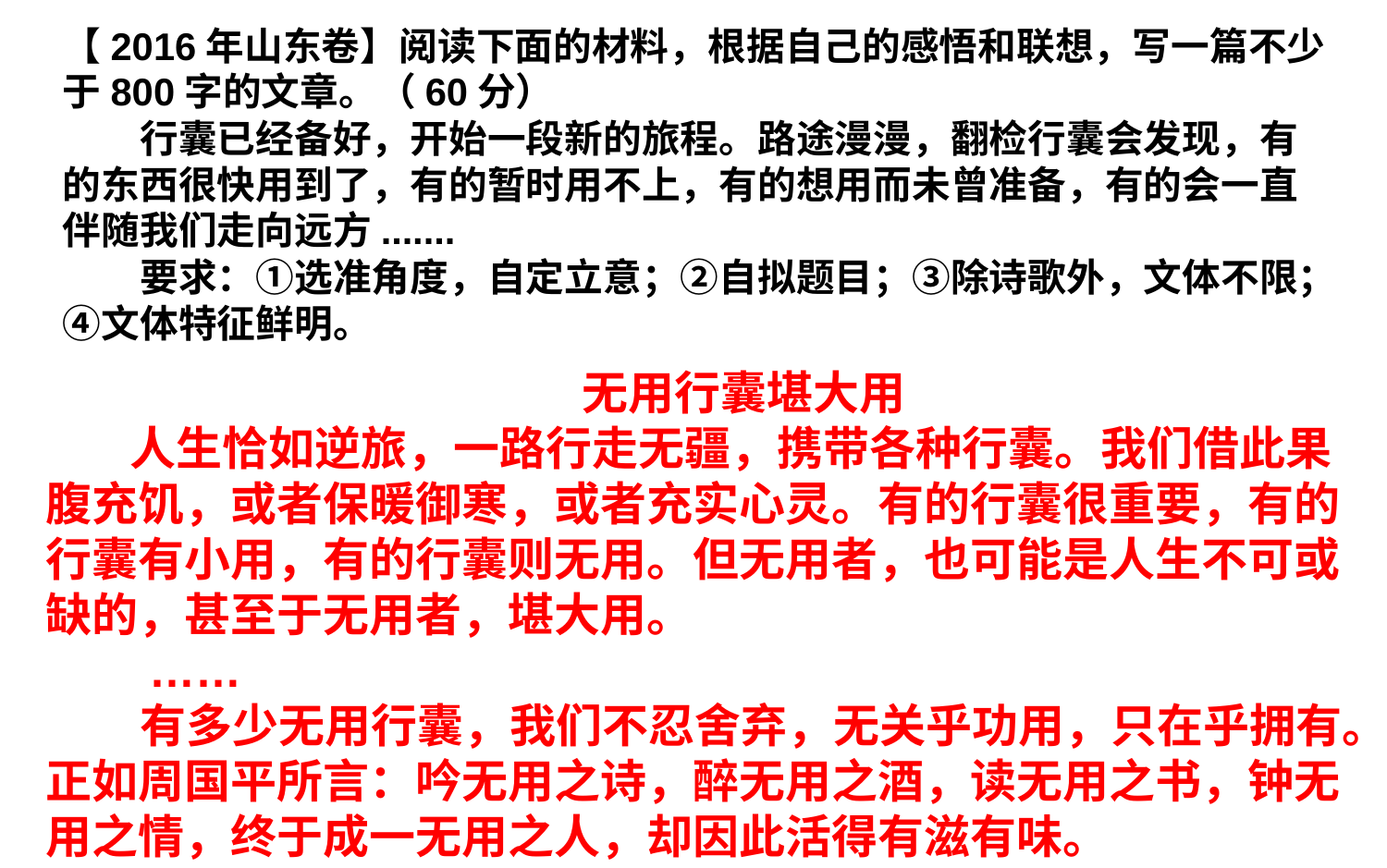

【2016年山东卷】阅读下面的材料，根据自己的感悟和联想，写一篇不少于800字的文章。（60分）
　　行囊已经备好，开始一段新的旅程。路途漫漫，翻检行囊会发现，有的东西很快用到了，有的暂时用不上，有的想用而未曾准备，有的会一直伴随我们走向远方.......
　　要求：①选准角度，自定立意；②自拟题目；③除诗歌外，文体不限；④文体特征鲜明。

       无用行囊堪大用
       人生恰如逆旅，一路行走无疆，携带各种行囊。我们借此果腹充饥，或者保暖御寒，或者充实心灵。有的行囊很重要，有的行囊有小用，有的行囊则无用。但无用者，也可能是人生不可或缺的，甚至于无用者，堪大用。
        ……
        有多少无用行囊，我们不忍舍弃，无关乎功用，只在乎拥有。​正如周国平所言：吟无用之诗，醉无用之酒，读无用之书，钟无用之情，终于成一无用之人，却因此活得有滋有味。